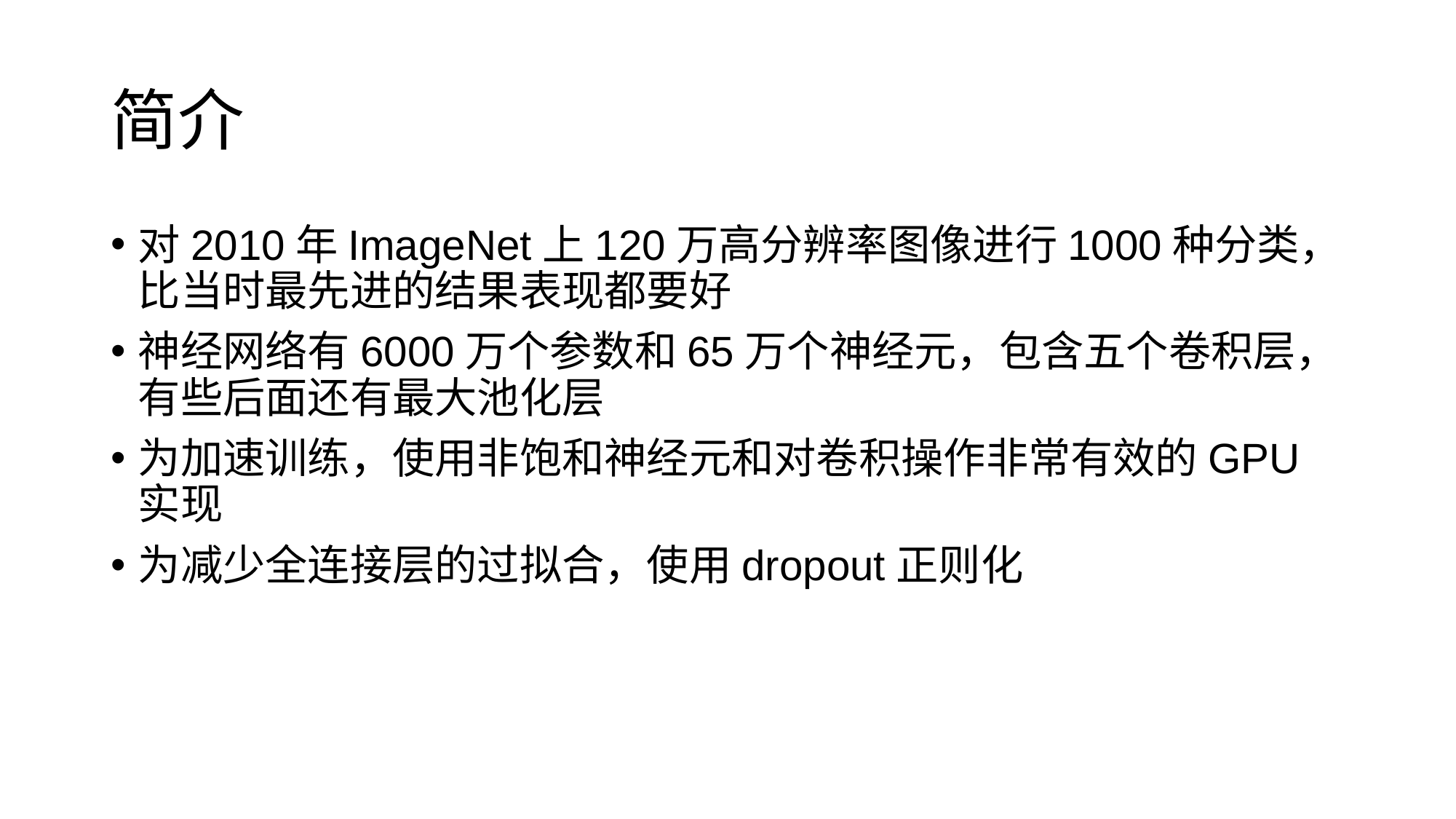

# 简介
对2010年ImageNet上120万高分辨率图像进行1000种分类，比当时最先进的结果表现都要好
神经网络有6000万个参数和65万个神经元，包含五个卷积层，有些后面还有最大池化层
为加速训练，使用非饱和神经元和对卷积操作非常有效的GPU实现
为减少全连接层的过拟合，使用dropout正则化